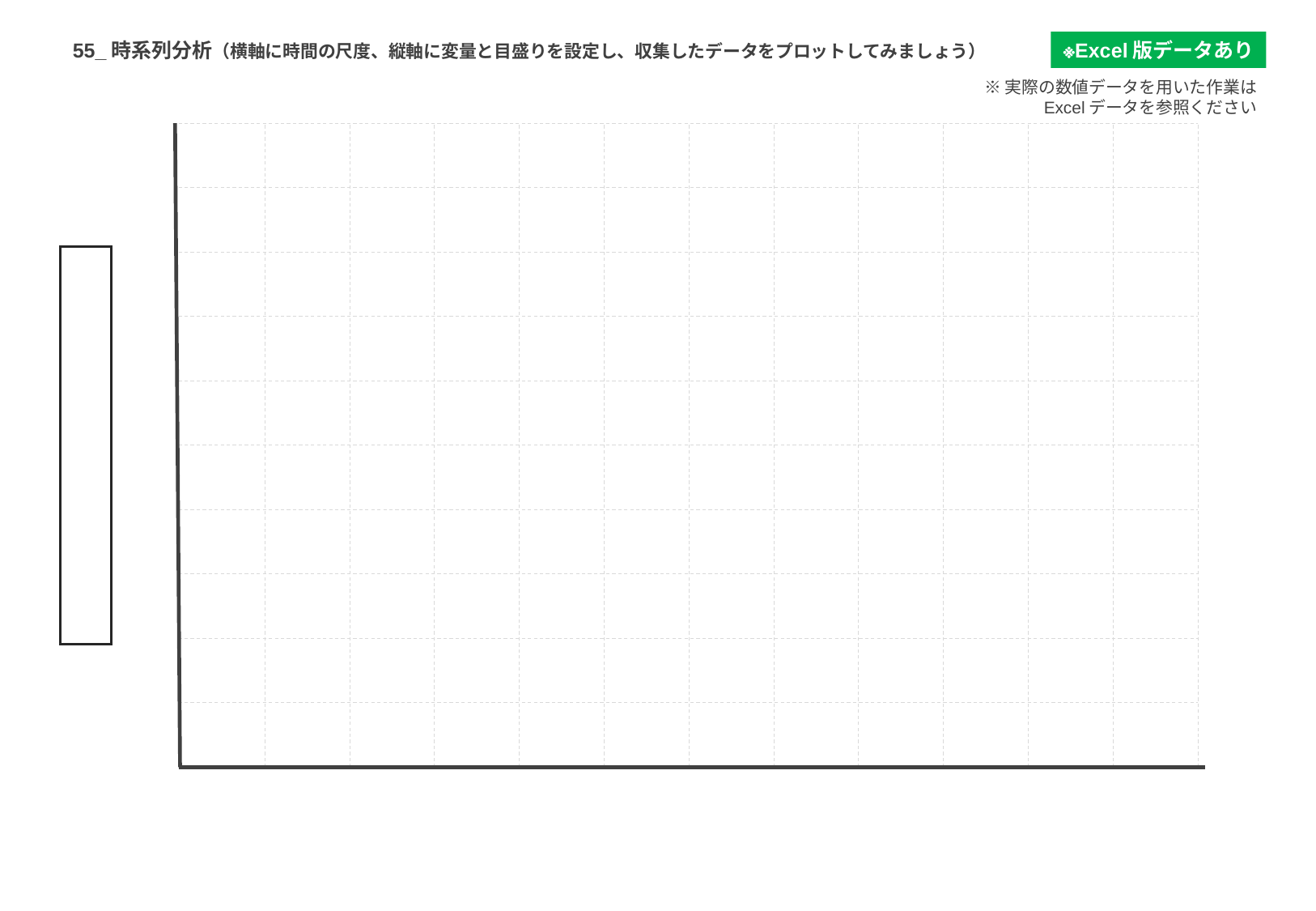

55_時系列分析（横軸に時間の尺度、縦軸に変量と目盛りを設定し、収集したデータをプロットしてみましょう）
※Excel版データあり
※実際の数値データを用いた作業は
Excelデータを参照ください